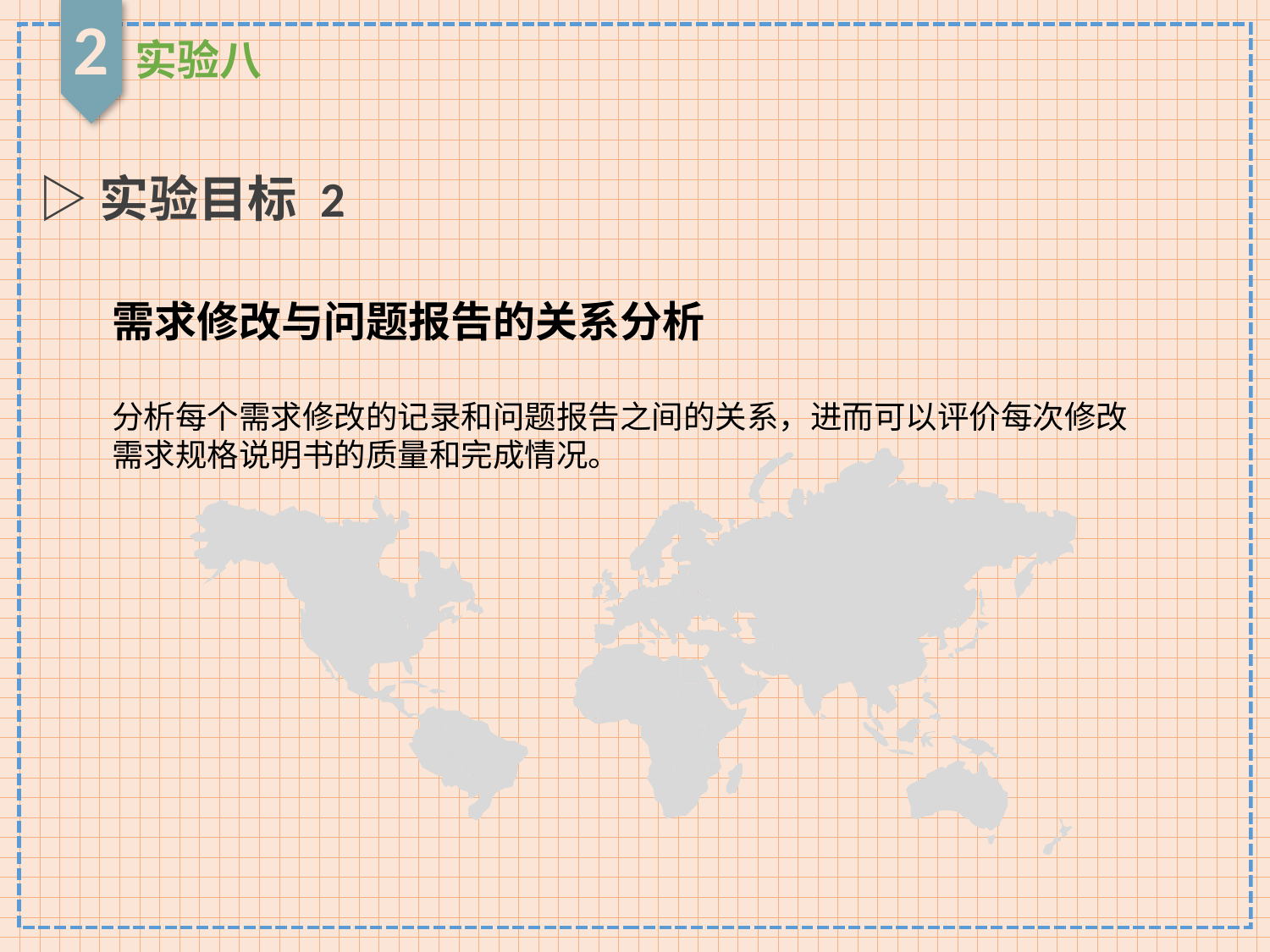

2
实验八
▷实验目标 2
需求修改与问题报告的关系分析

分析每个需求修改的记录和问题报告之间的关系，进而可以评价每次修改需求规格说明书的质量和完成情况。